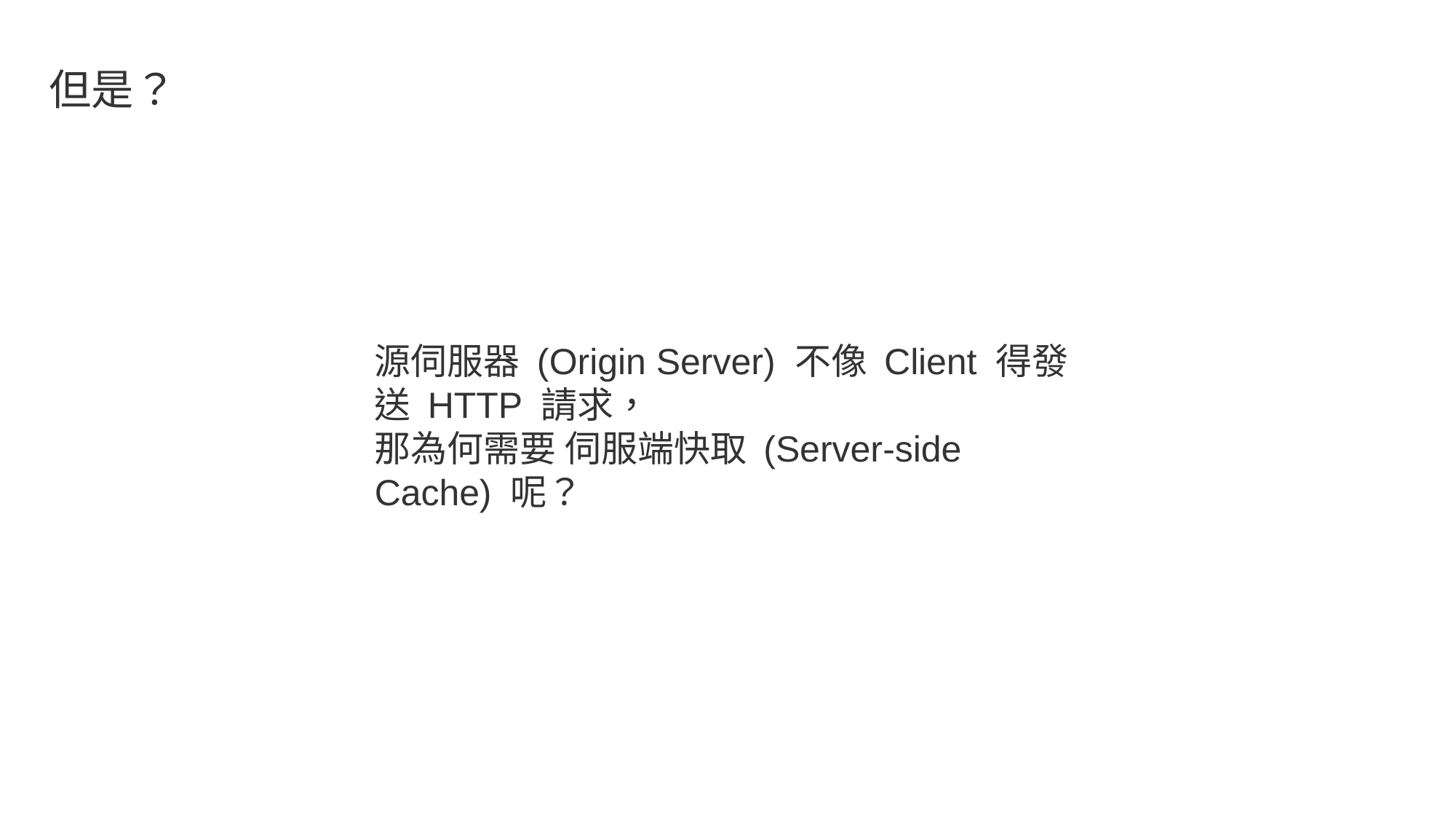

但是？
源伺服器 (Origin Server) 不像 Client 得發送 HTTP 請求，
那為何需要 伺服端快取 (Server-side Cache) 呢？